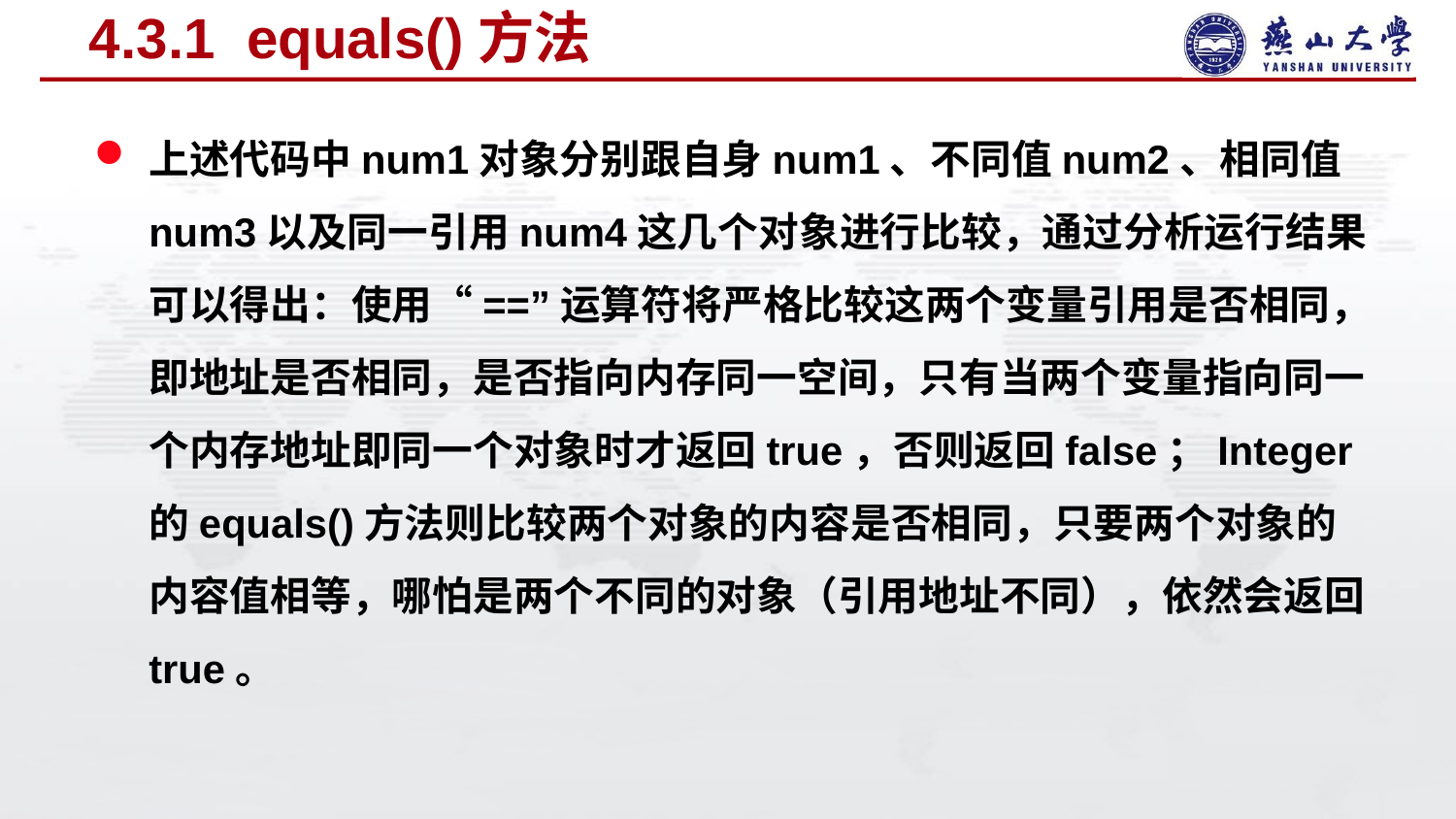

# 4.3.1  equals()方法
上述代码中num1对象分别跟自身num1、不同值num2、相同值num3以及同一引用num4这几个对象进行比较，通过分析运行结果可以得出：使用“==”运算符将严格比较这两个变量引用是否相同，即地址是否相同，是否指向内存同一空间，只有当两个变量指向同一个内存地址即同一个对象时才返回true，否则返回false；Integer的equals()方法则比较两个对象的内容是否相同，只要两个对象的内容值相等，哪怕是两个不同的对象（引用地址不同），依然会返回true。